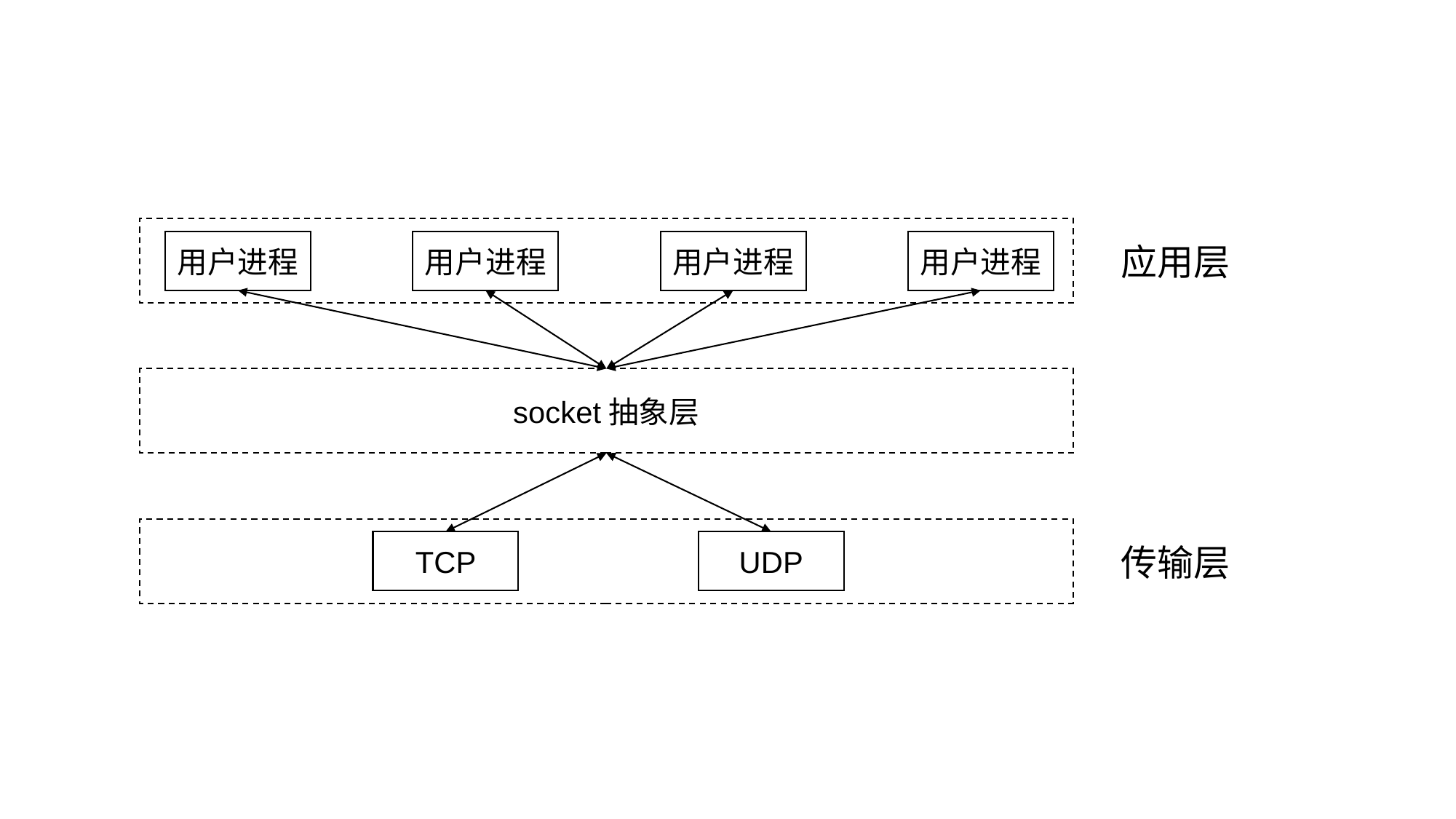

用户进程
用户进程
用户进程
用户进程
应用层
socket抽象层

TCP
UDP
传输层